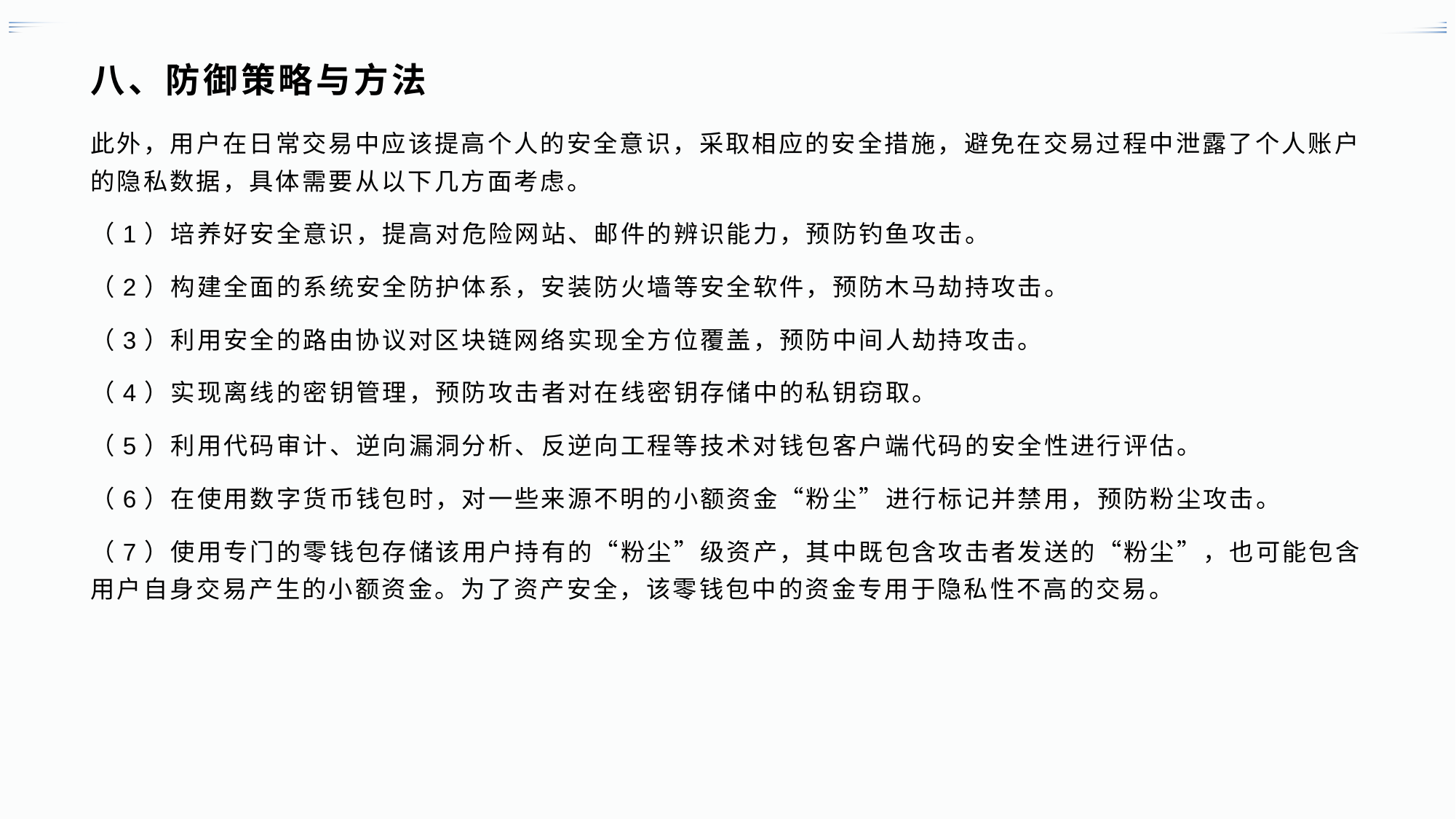

# 八、防御策略与方法
此外，用户在日常交易中应该提高个人的安全意识，采取相应的安全措施，避免在交易过程中泄露了个人账户的隐私数据，具体需要从以下几方面考虑。
（1）培养好安全意识，提高对危险网站、邮件的辨识能力，预防钓鱼攻击。
（2）构建全面的系统安全防护体系，安装防火墙等安全软件，预防木马劫持攻击。
（3）利用安全的路由协议对区块链网络实现全方位覆盖，预防中间人劫持攻击。
（4）实现离线的密钥管理，预防攻击者对在线密钥存储中的私钥窃取。
（5）利用代码审计、逆向漏洞分析、反逆向工程等技术对钱包客户端代码的安全性进行评估。
（6）在使用数字货币钱包时，对一些来源不明的小额资金“粉尘”进行标记并禁用，预防粉尘攻击。
（7）使用专门的零钱包存储该用户持有的“粉尘”级资产，其中既包含攻击者发送的“粉尘”，也可能包含用户自身交易产生的小额资金。为了资产安全，该零钱包中的资金专用于隐私性不高的交易。